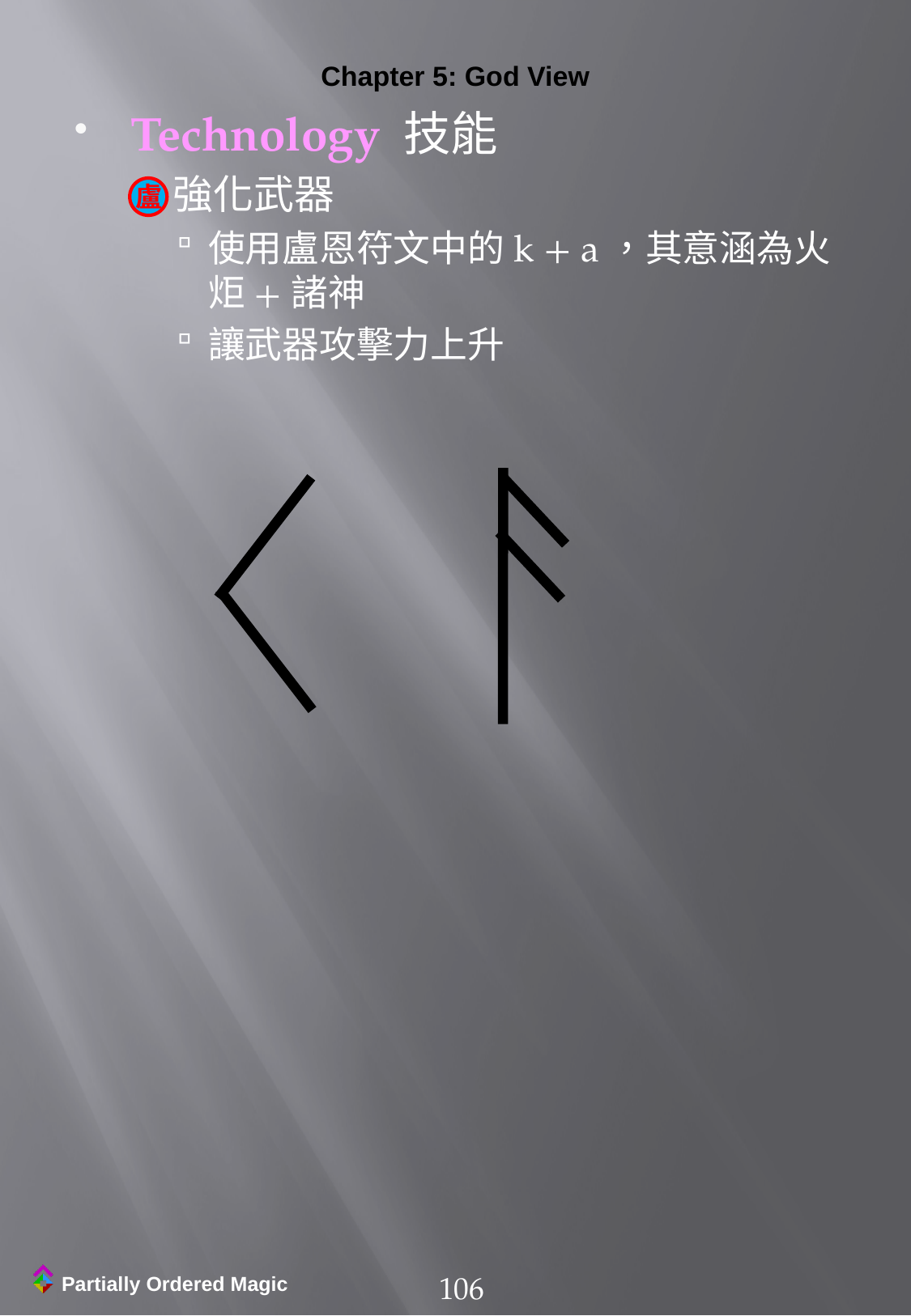

# Chapter 5: God View
Technology 技能
強化武器
使用盧恩符文中的k + a，其意涵為火炬+諸神
讓武器攻擊力上升
盧